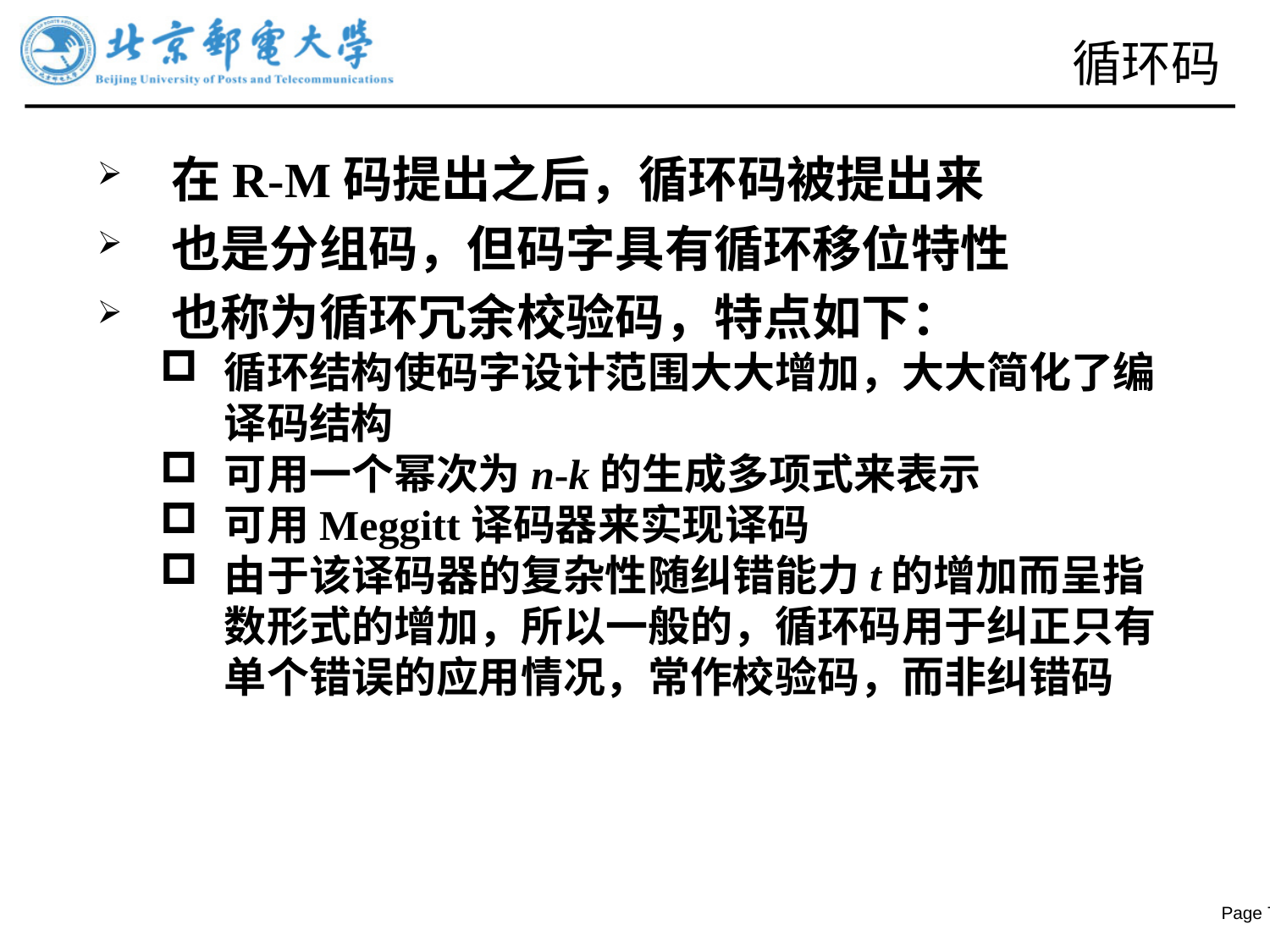

# 循环码
在R-M码提出之后，循环码被提出来
也是分组码，但码字具有循环移位特性
也称为循环冗余校验码，特点如下：
循环结构使码字设计范围大大增加，大大简化了编译码结构
可用一个幂次为n-k的生成多项式来表示
可用Meggitt译码器来实现译码
由于该译码器的复杂性随纠错能力t的增加而呈指数形式的增加，所以一般的，循环码用于纠正只有单个错误的应用情况，常作校验码，而非纠错码